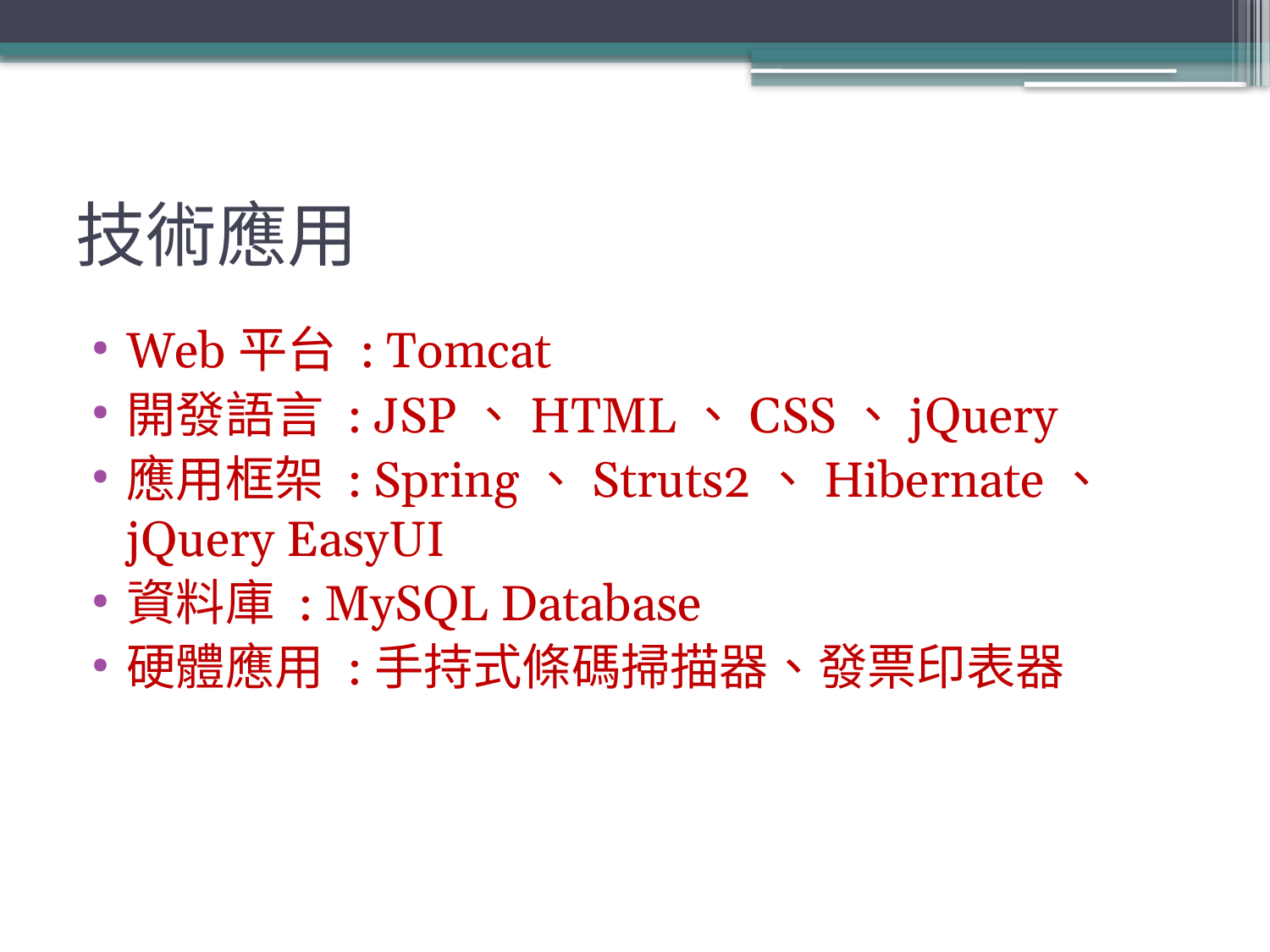

# 技術應用
Web平台 : Tomcat
開發語言 : JSP、HTML、CSS、jQuery
應用框架 : Spring、Struts2、Hibernate、 jQuery EasyUI
資料庫 : MySQL Database
硬體應用 :手持式條碼掃描器、發票印表器